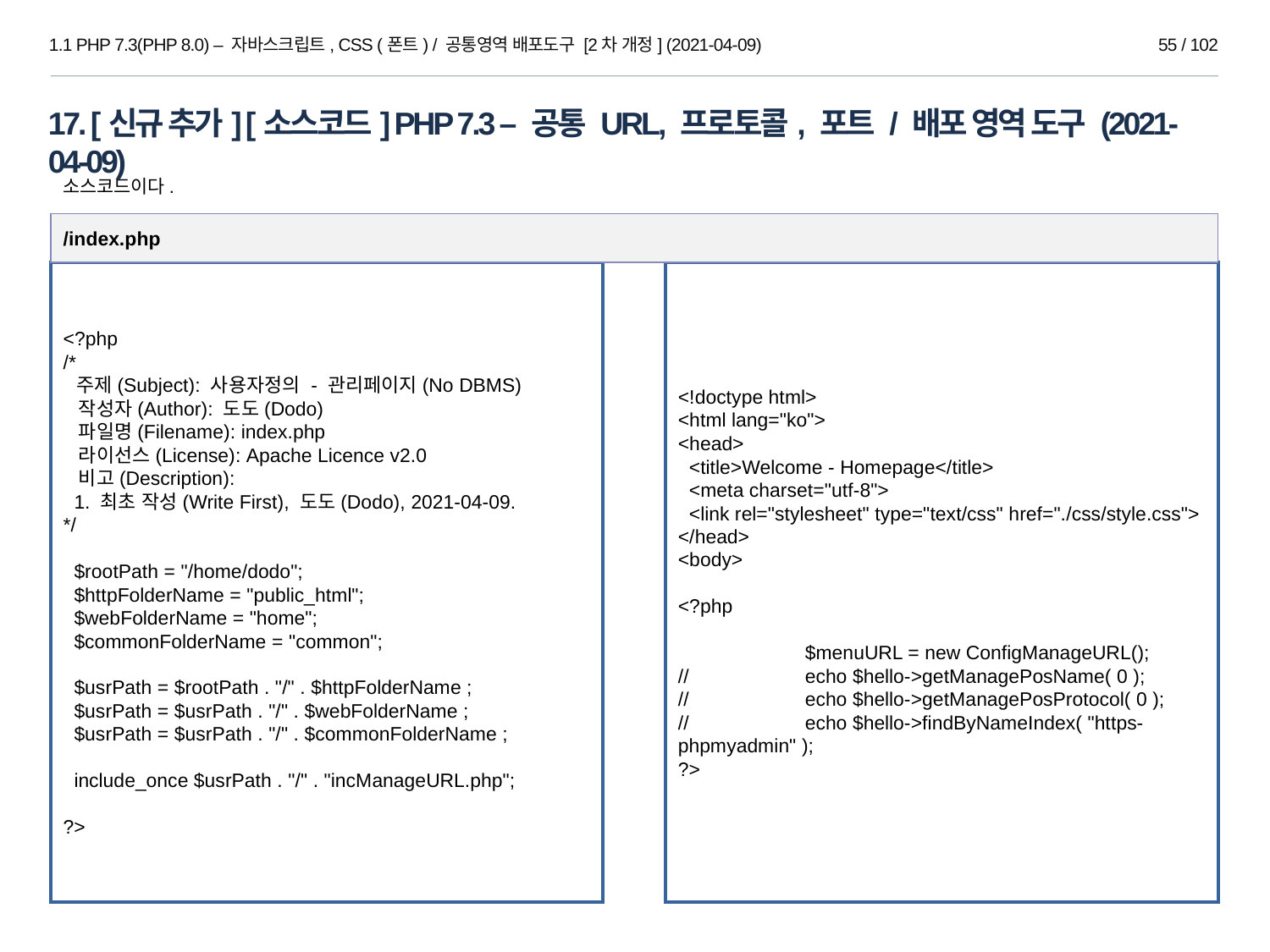

1.1 PHP 7.3(PHP 8.0) – 자바스크립트, CSS (폰트) / 공통영역 배포도구 [2차 개정] (2021-04-09)
55 / 102

17. [신규 추가] [소스코드] PHP 7.3 – 공통 URL, 프로토콜, 포트 / 배포 영역 도구 (2021-04-09)
소스코드이다.
/index.php
<?php
/*
  주제(Subject): 사용자정의 - 관리페이지(No DBMS)
  작성자(Author): 도도(Dodo)
  파일명(Filename): index.php
  라이선스(License): Apache Licence v2.0
  비고(Description):
  1. 최초 작성(Write First), 도도(Dodo), 2021-04-09.
*/

  $rootPath = "/home/dodo";
  $httpFolderName = "public_html";
  $webFolderName = "home";
  $commonFolderName = "common";

  $usrPath = $rootPath . "/" . $httpFolderName ;
  $usrPath = $usrPath . "/" . $webFolderName ;
  $usrPath = $usrPath . "/" . $commonFolderName ;

  include_once $usrPath . "/" . "incManageURL.php";

?>
<!doctype html>
<html lang="ko">
<head>
  <title>Welcome - Homepage</title>
  <meta charset="utf-8">
  <link rel="stylesheet" type="text/css" href="./css/style.css">
</head>
<body>

<?php

	$menuURL = new ConfigManageURL();
//	echo $hello->getManagePosName( 0 );
//	echo $hello->getManagePosProtocol( 0 );
//	echo $hello->findByNameIndex( "https-phpmyadmin" );
?>